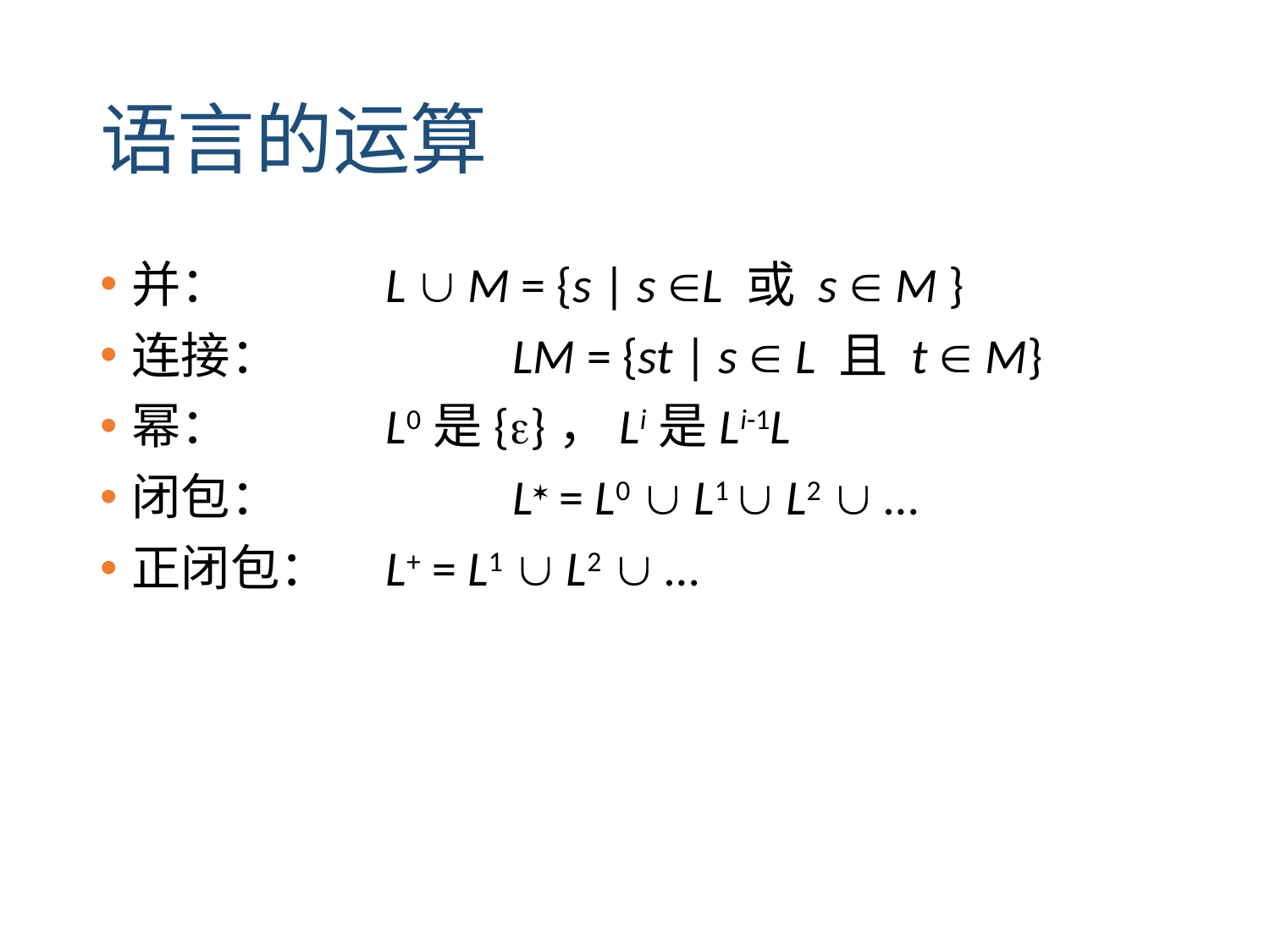

# 语言的运算
并：		L ∪ M = {s | s ∈L 或 s ∈ M }
连接：		LM = {st | s ∈ L 且 t ∈ M}
幂：		L0是{ε}，Li是Li-1L
闭包：		L∗ = L0  ∪ L1 ∪ L2  ∪ …
正闭包：     	L+ = L1  ∪ L2  ∪ …